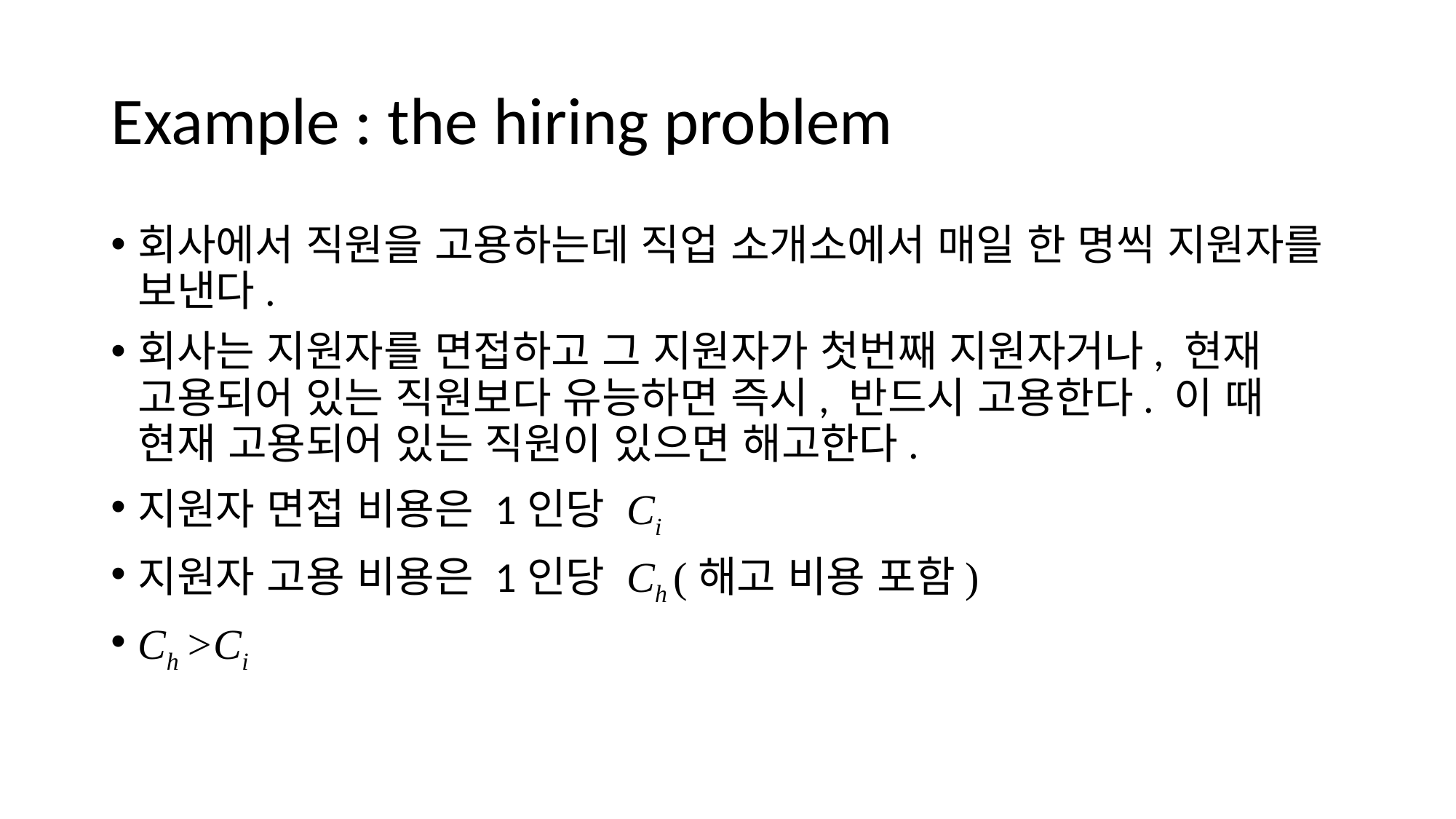

# Example : the hiring problem
회사에서 직원을 고용하는데 직업 소개소에서 매일 한 명씩 지원자를 보낸다.
회사는 지원자를 면접하고 그 지원자가 첫번째 지원자거나, 현재 고용되어 있는 직원보다 유능하면 즉시, 반드시 고용한다. 이 때 현재 고용되어 있는 직원이 있으면 해고한다.
지원자 면접 비용은 1인당 Ci
지원자 고용 비용은 1인당 Ch (해고 비용 포함)
Ch >Ci